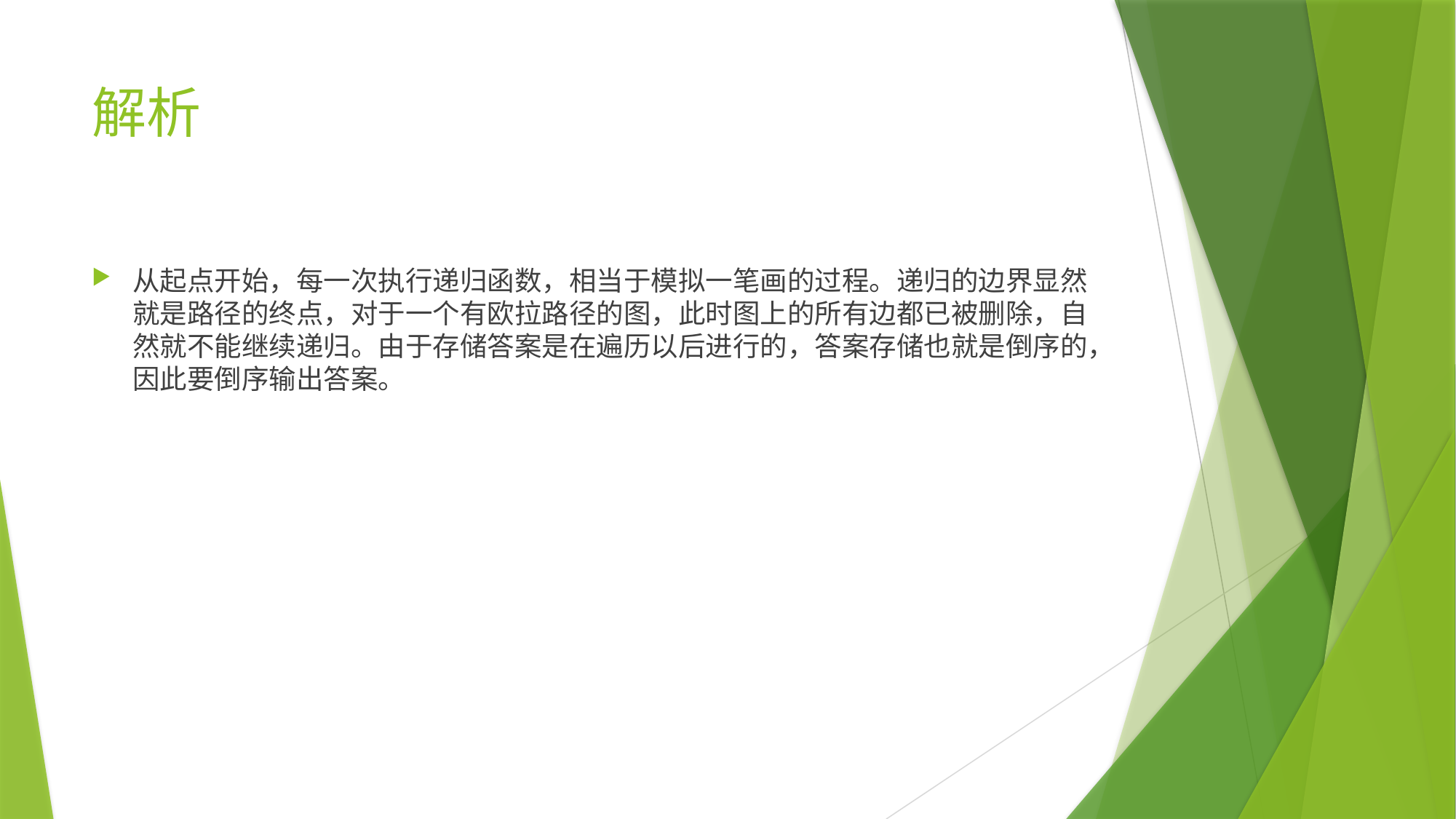

# 解析
从起点开始，每一次执行递归函数，相当于模拟一笔画的过程。递归的边界显然就是路径的终点，对于一个有欧拉路径的图，此时图上的所有边都已被删除，自然就不能继续递归。由于存储答案是在遍历以后进行的，答案存储也就是倒序的，因此要倒序输出答案。